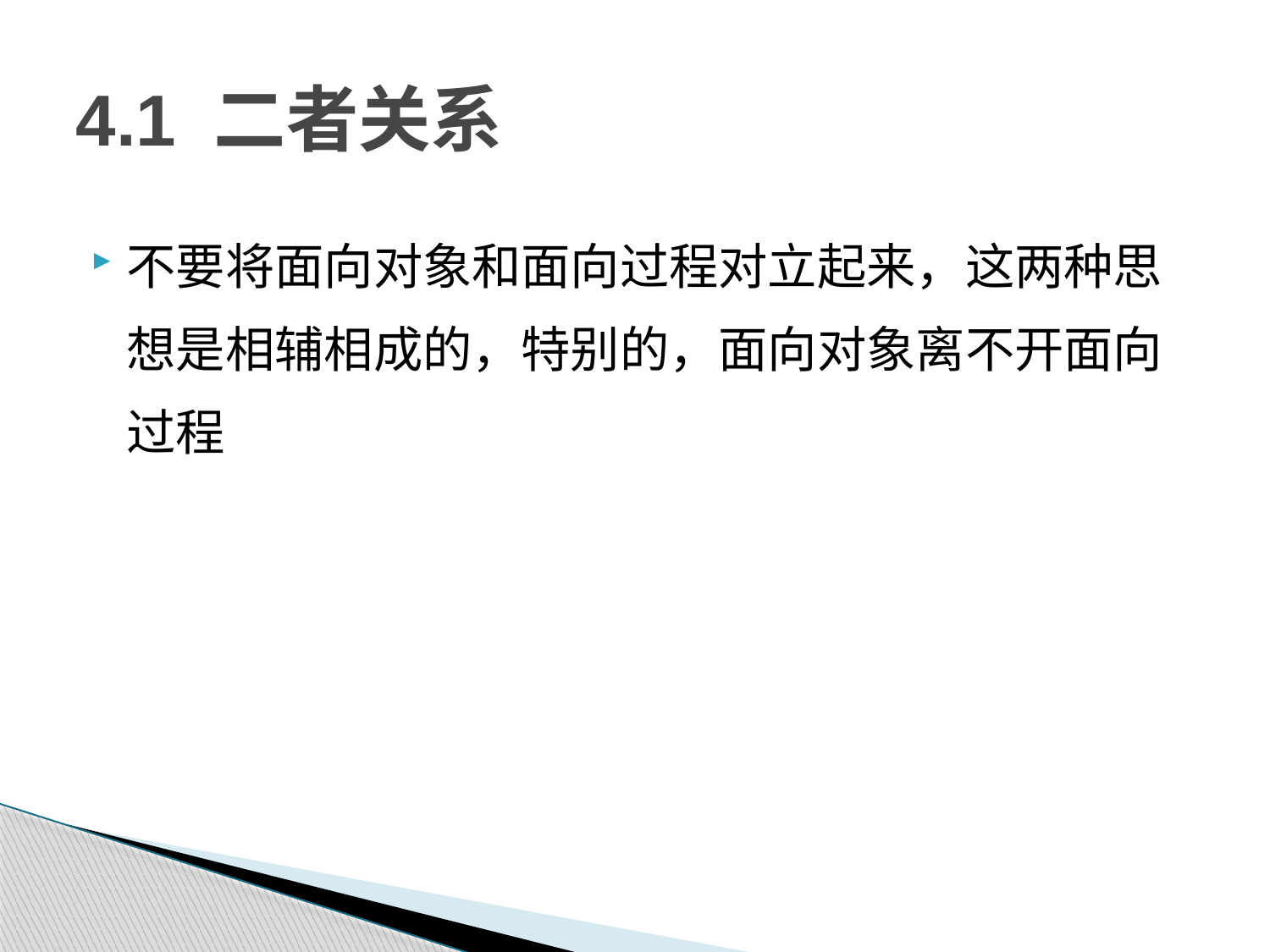

# 4.1 二者关系
不要将面向对象和面向过程对立起来，这两种思想是相辅相成的，特别的，面向对象离不开面向过程